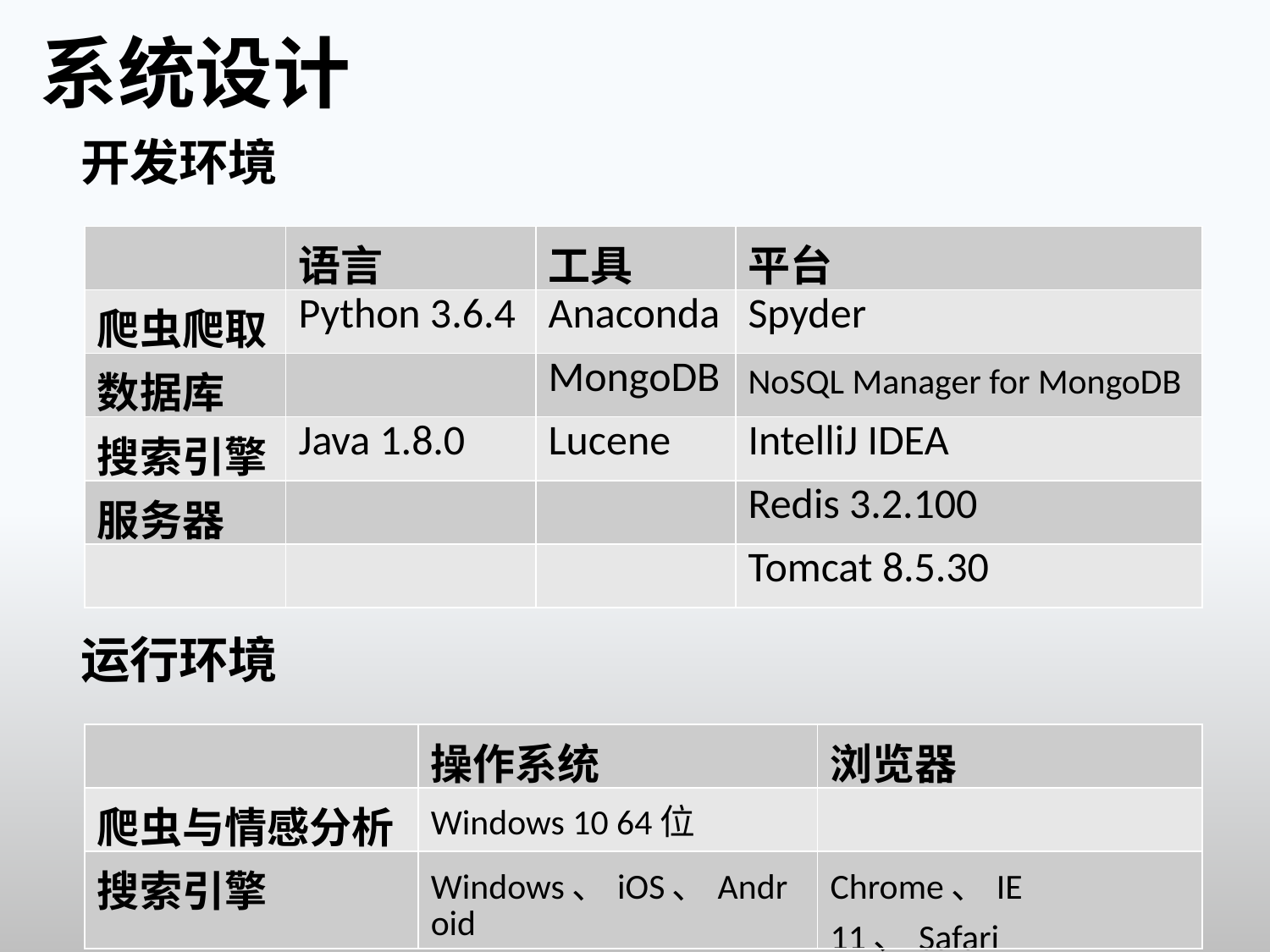

系统设计
开发环境
|  | 语言 | 工具 | 平台 |
| --- | --- | --- | --- |
| 爬虫爬取 | Python 3.6.4 | Anaconda | Spyder |
| 数据库 |  | MongoDB | NoSQL Manager for MongoDB |
| 搜索引擎 | Java 1.8.0 | Lucene | IntelliJ IDEA |
| 服务器 |  |  | Redis 3.2.100 |
|  |  |  | Tomcat 8.5.30 |
运行环境
|  | 操作系统 | 浏览器 |
| --- | --- | --- |
| 爬虫与情感分析 | Windows 10 64位 |  |
| 搜索引擎 | Windows、iOS、Android | Chrome、IE 11、Safari |